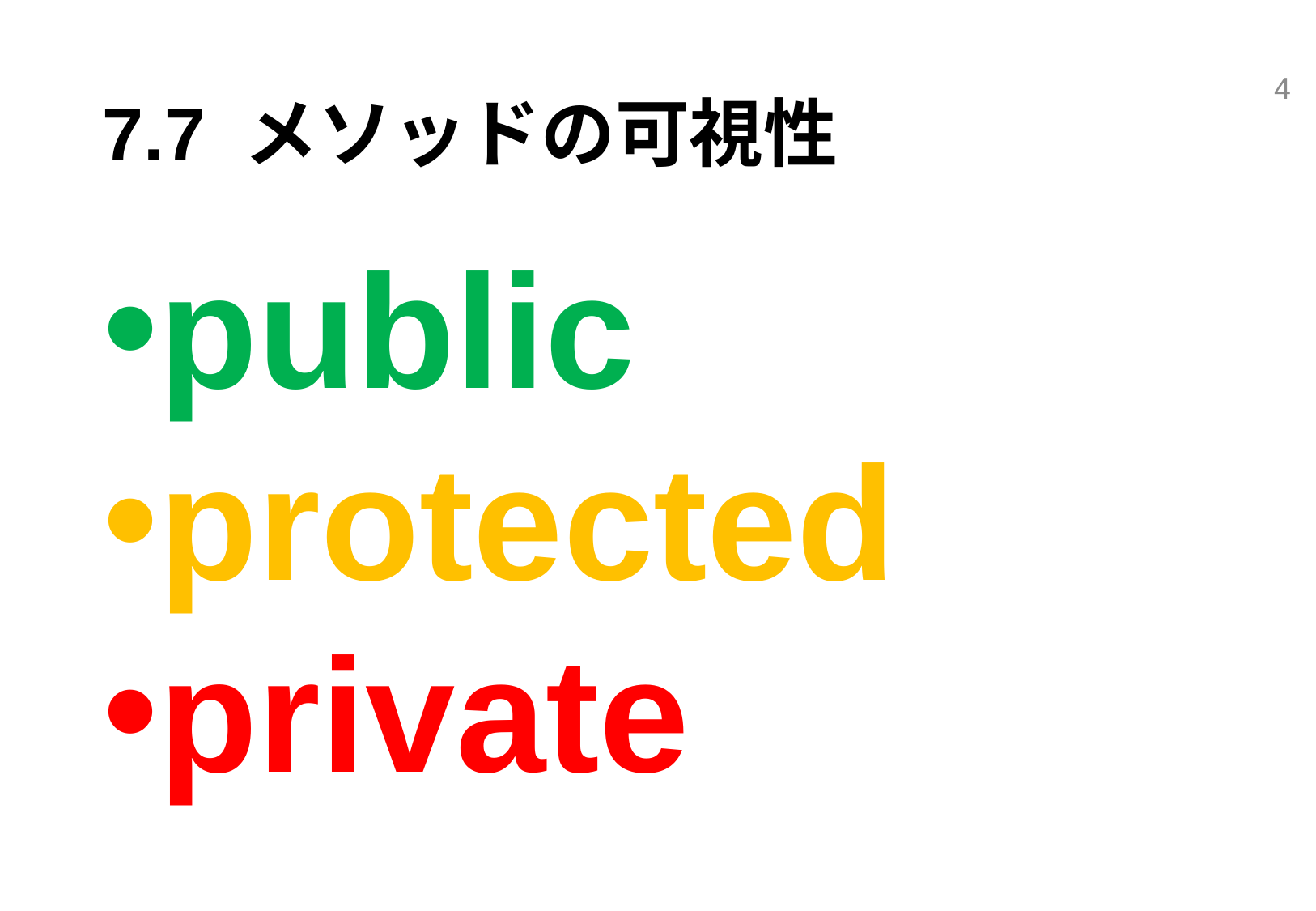

# 7.7 メソッドの可視性
4
public
protected
private